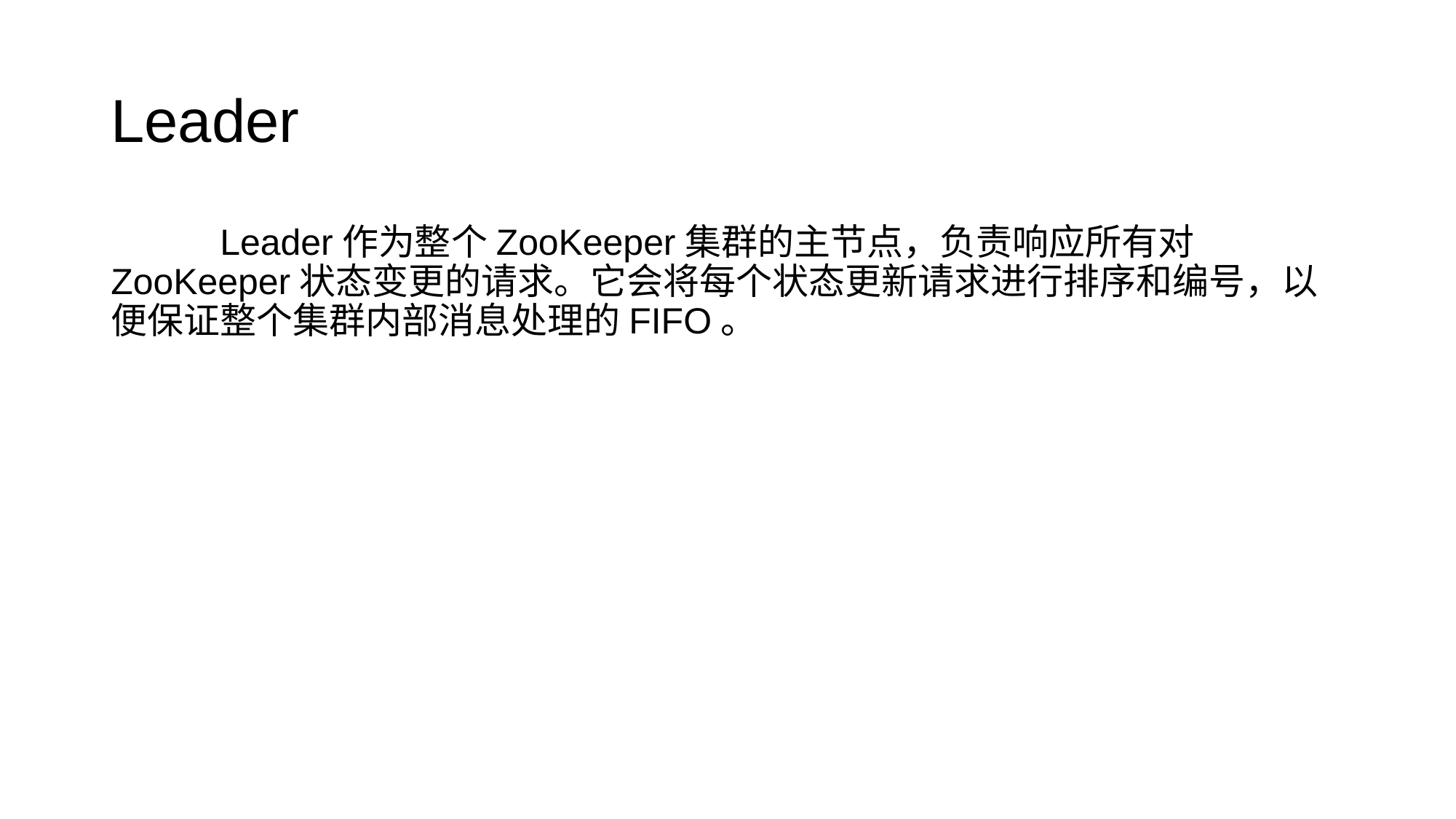

# Leader
	Leader作为整个ZooKeeper集群的主节点，负责响应所有对ZooKeeper状态变更的请求。它会将每个状态更新请求进行排序和编号，以便保证整个集群内部消息处理的FIFO。